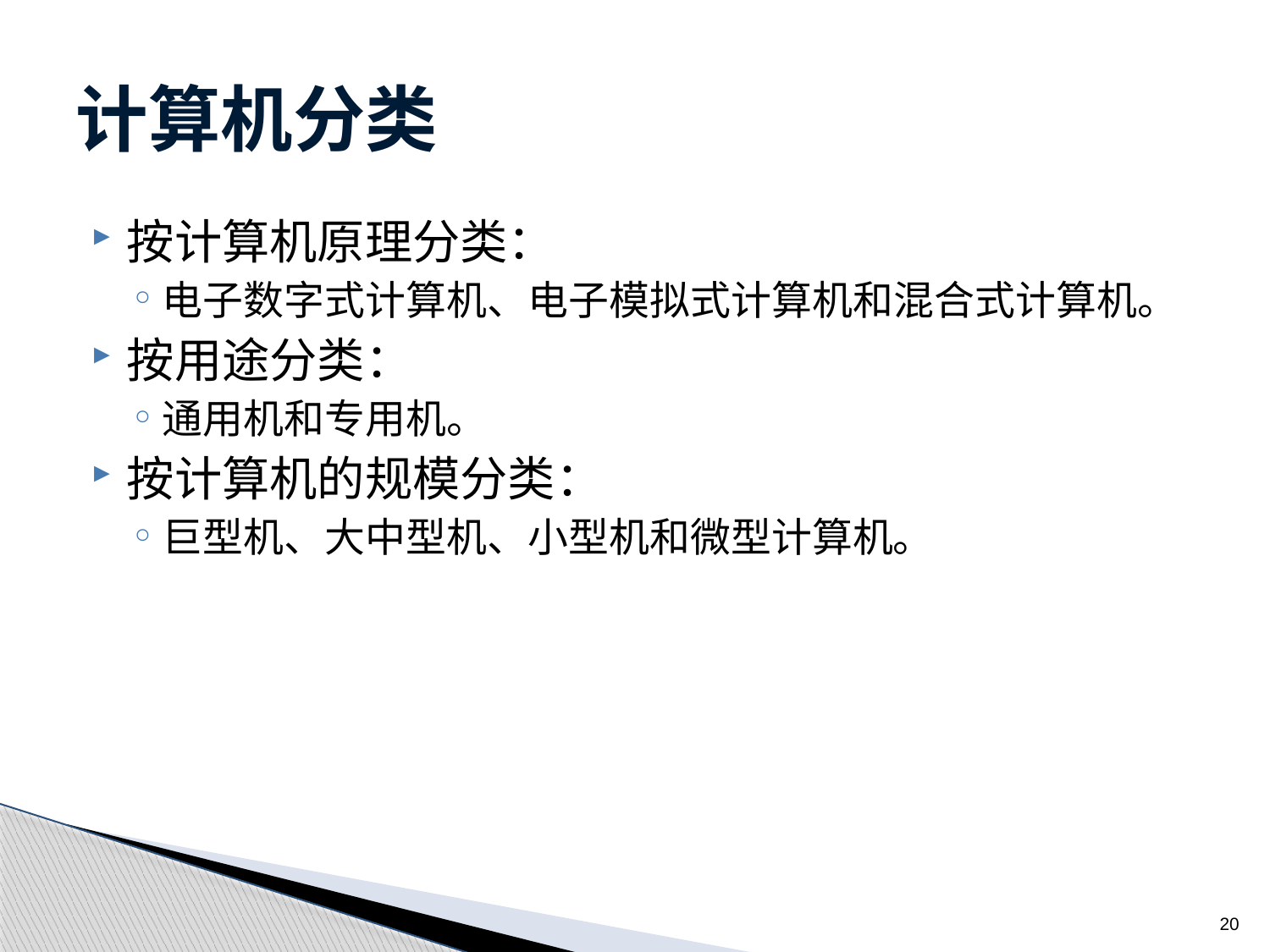

# 计算机分类
按计算机原理分类：
电子数字式计算机、电子模拟式计算机和混合式计算机。
按用途分类：
通用机和专用机。
按计算机的规模分类：
巨型机、大中型机、小型机和微型计算机。
20